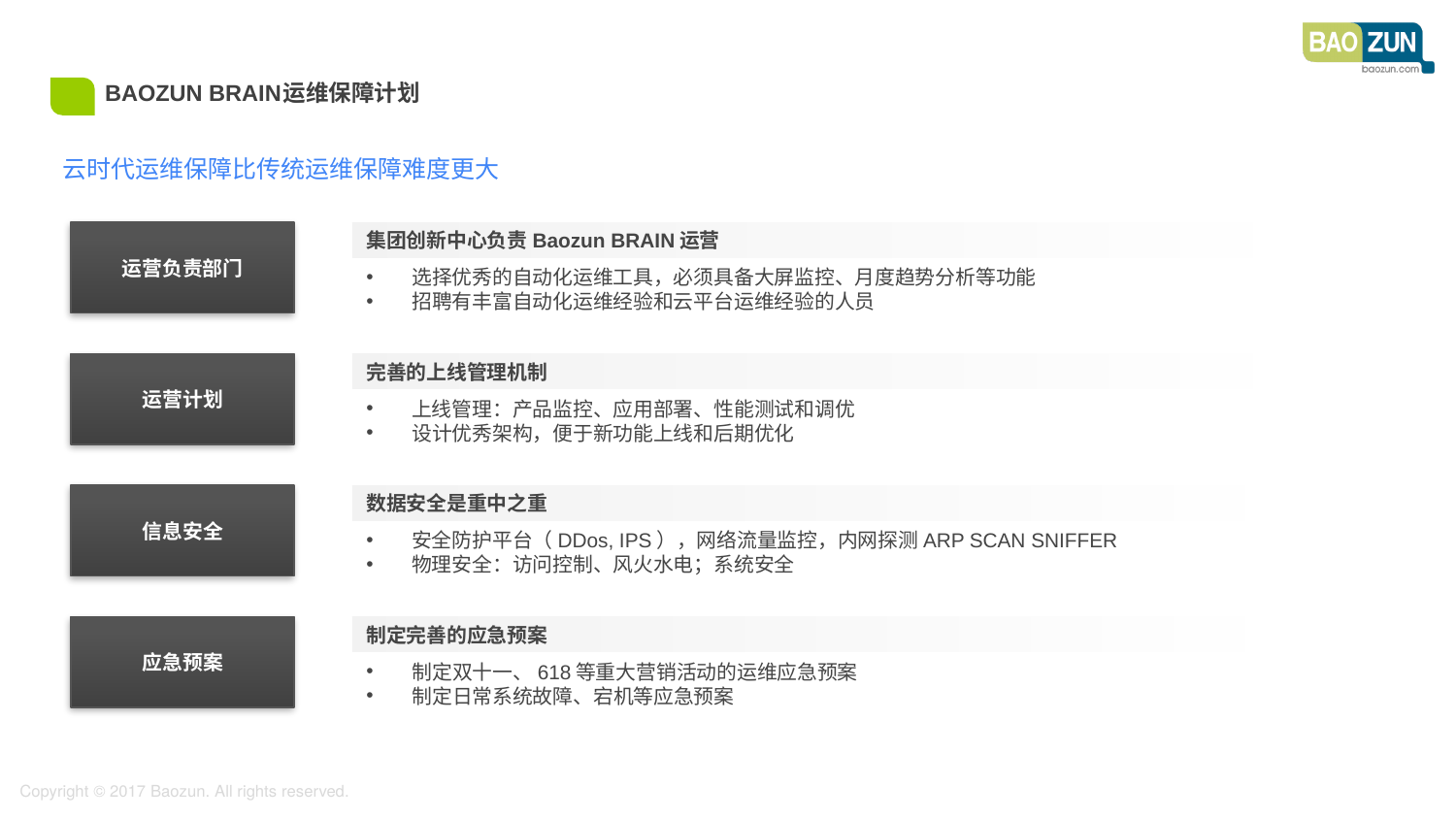

# Baozun BRAIN运维保障计划
云时代运维保障比传统运维保障难度更大
运营负责部门
集团创新中心负责Baozun BRAIN运营
选择优秀的自动化运维工具，必须具备大屏监控、月度趋势分析等功能
招聘有丰富自动化运维经验和云平台运维经验的人员
运营计划
完善的上线管理机制
上线管理：产品监控、应用部署、性能测试和调优
设计优秀架构，便于新功能上线和后期优化
信息安全
数据安全是重中之重
安全防护平台（DDos, IPS），网络流量监控，内网探测ARP SCAN SNIFFER
物理安全：访问控制、风火水电；系统安全
应急预案
制定完善的应急预案
制定双十一、618等重大营销活动的运维应急预案
制定日常系统故障、宕机等应急预案